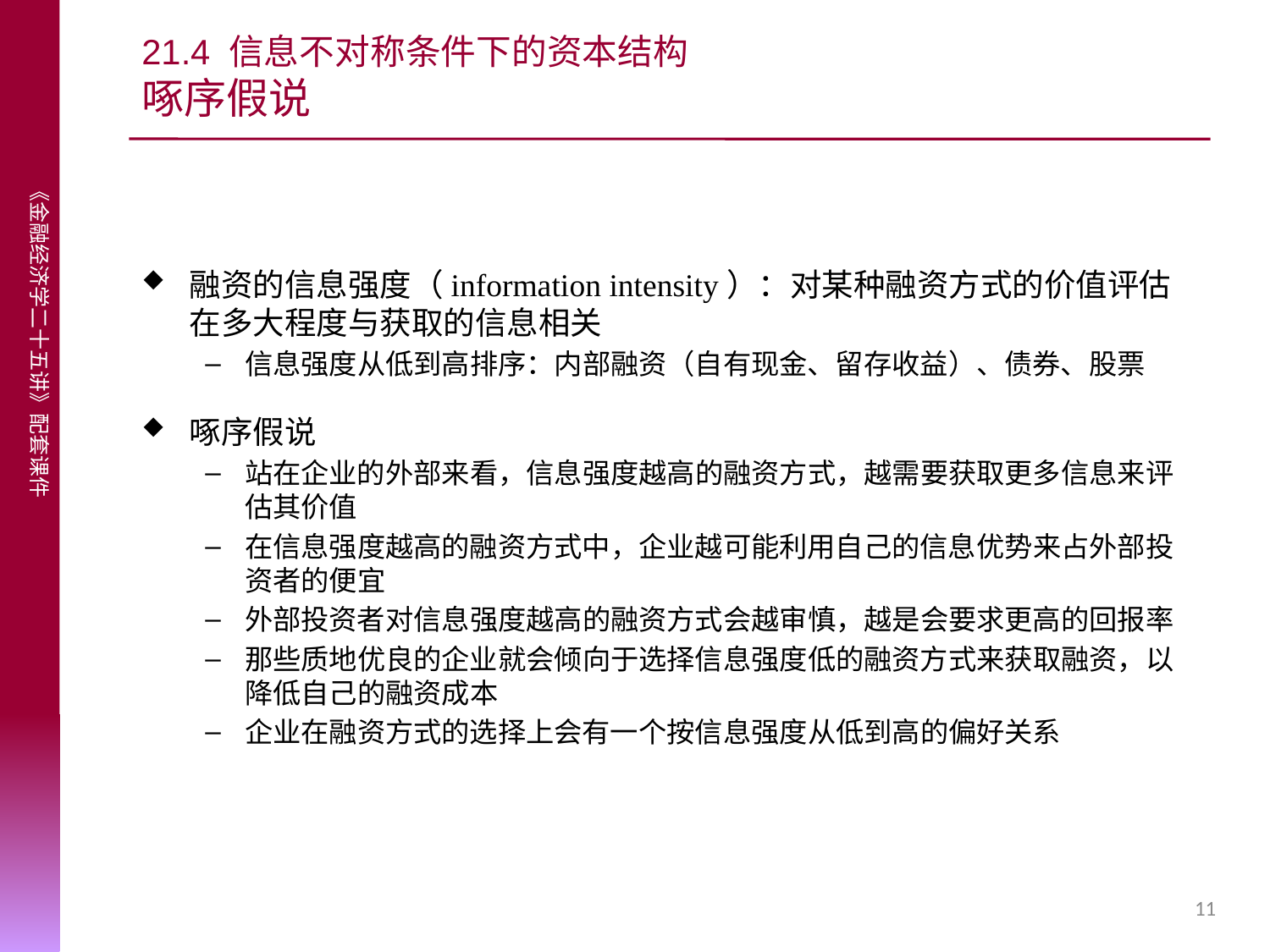

# 21.4 信息不对称条件下的资本结构 啄序假说

融资的信息强度（information intensity）：对某种融资方式的价值评估在多大程度与获取的信息相关
信息强度从低到高排序：内部融资（自有现金、留存收益）、债券、股票
啄序假说
站在企业的外部来看，信息强度越高的融资方式，越需要获取更多信息来评估其价值
在信息强度越高的融资方式中，企业越可能利用自己的信息优势来占外部投资者的便宜
外部投资者对信息强度越高的融资方式会越审慎，越是会要求更高的回报率
那些质地优良的企业就会倾向于选择信息强度低的融资方式来获取融资，以降低自己的融资成本
企业在融资方式的选择上会有一个按信息强度从低到高的偏好关系
11